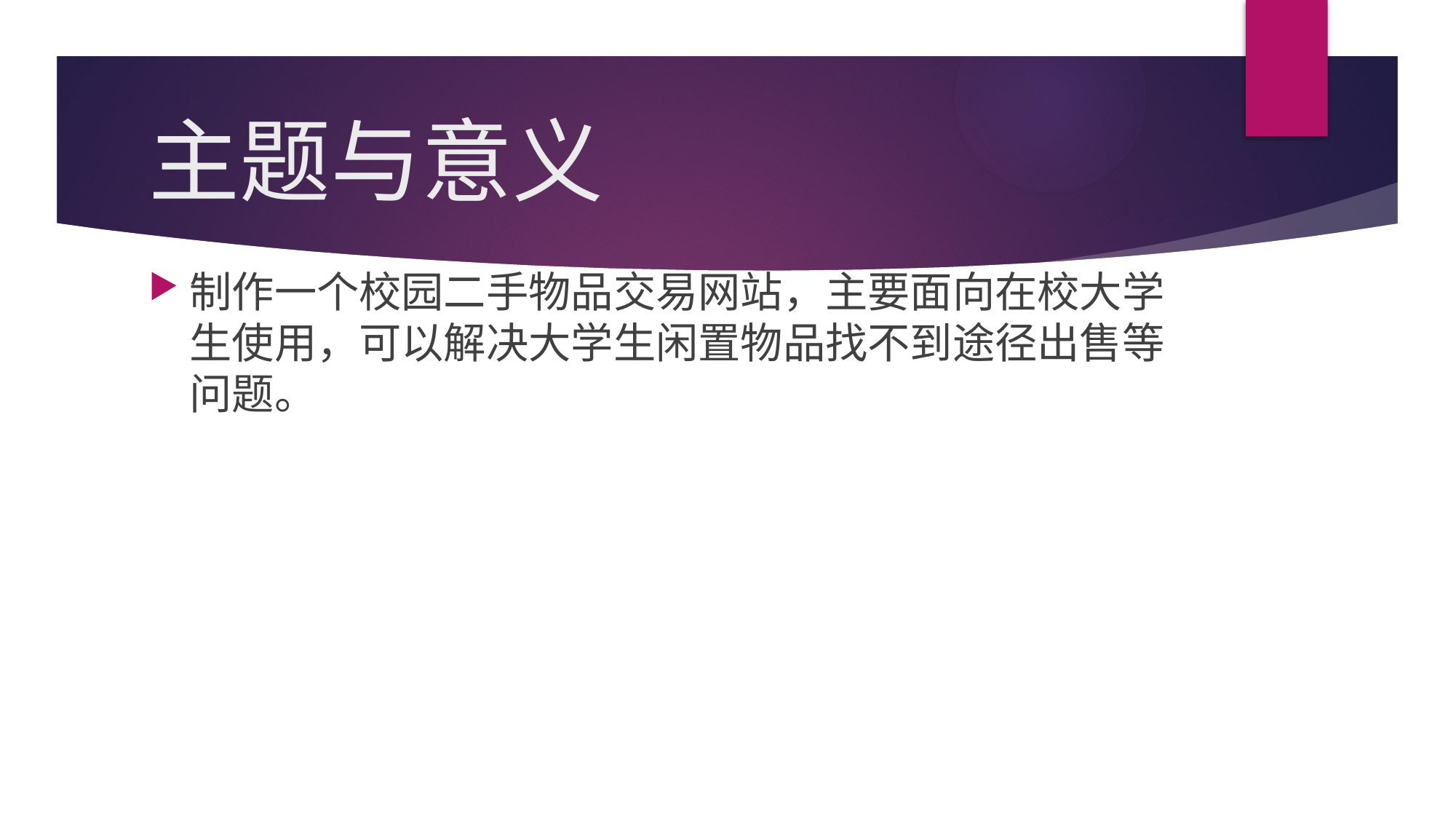

# 主题与意义
制作一个校园二手物品交易网站，主要面向在校大学生使用，可以解决大学生闲置物品找不到途径出售等问题。